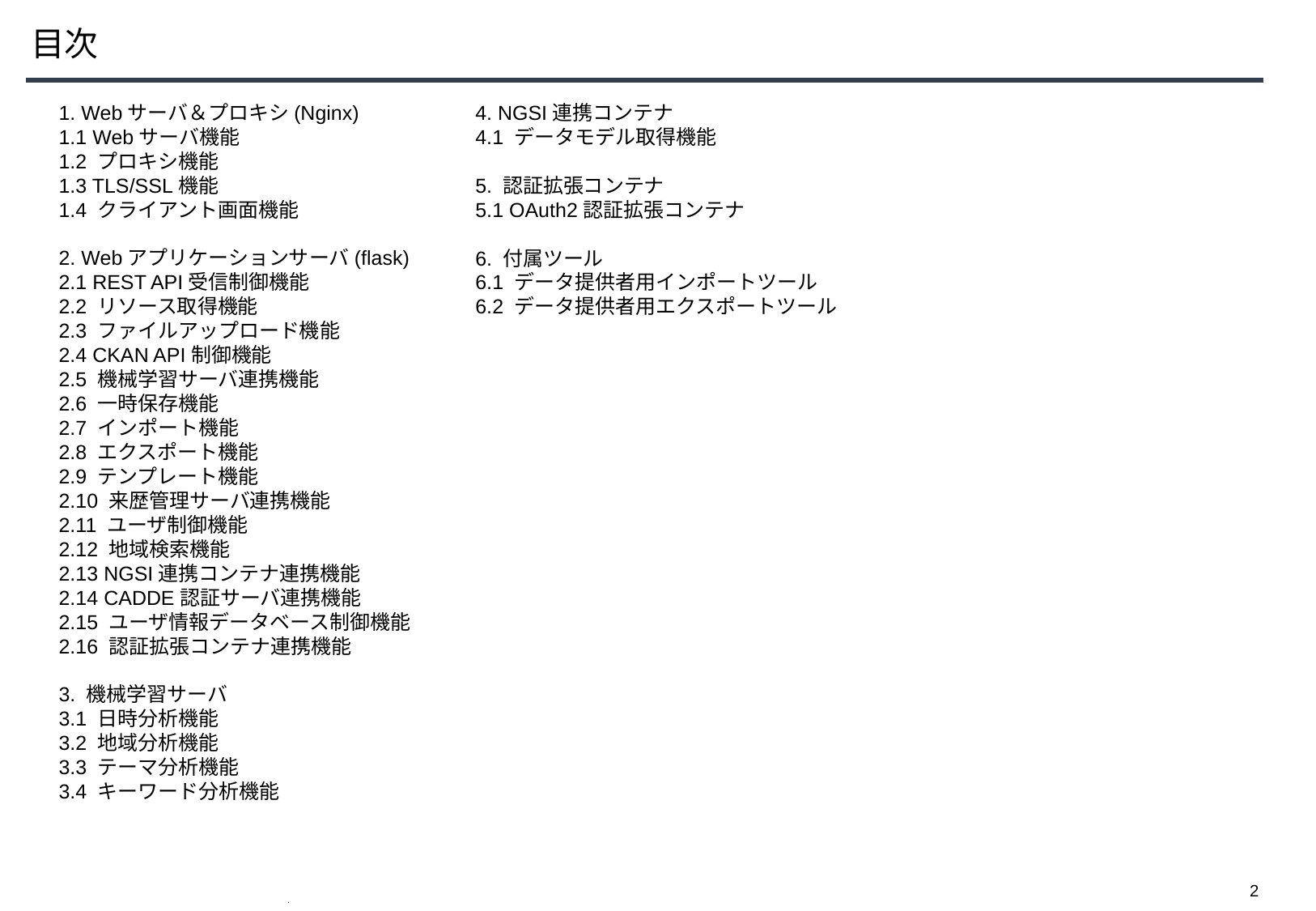

目次
1. Webサーバ＆プロキシ(Nginx)
1.1 Webサーバ機能
1.2 プロキシ機能
1.3 TLS/SSL機能
1.4 クライアント画面機能

2. Webアプリケーションサーバ(flask)
2.1 REST API受信制御機能
2.2 リソース取得機能
2.3 ファイルアップロード機能
2.4 CKAN API制御機能
2.5 機械学習サーバ連携機能
2.6 一時保存機能
2.7 インポート機能
2.8 エクスポート機能
2.9 テンプレート機能
2.10 来歴管理サーバ連携機能
2.11 ユーザ制御機能
2.12 地域検索機能
2.13 NGSI連携コンテナ連携機能
2.14 CADDE認証サーバ連携機能
2.15 ユーザ情報データベース制御機能
2.16 認証拡張コンテナ連携機能

3. 機械学習サーバ
3.1 日時分析機能
3.2 地域分析機能
3.3 テーマ分析機能
3.4 キーワード分析機能
4. NGSI連携コンテナ
4.1 データモデル取得機能

5. 認証拡張コンテナ
5.1 OAuth2認証拡張コンテナ

6. 付属ツール
6.1 データ提供者用インポートツール
6.2 データ提供者用エクスポートツール